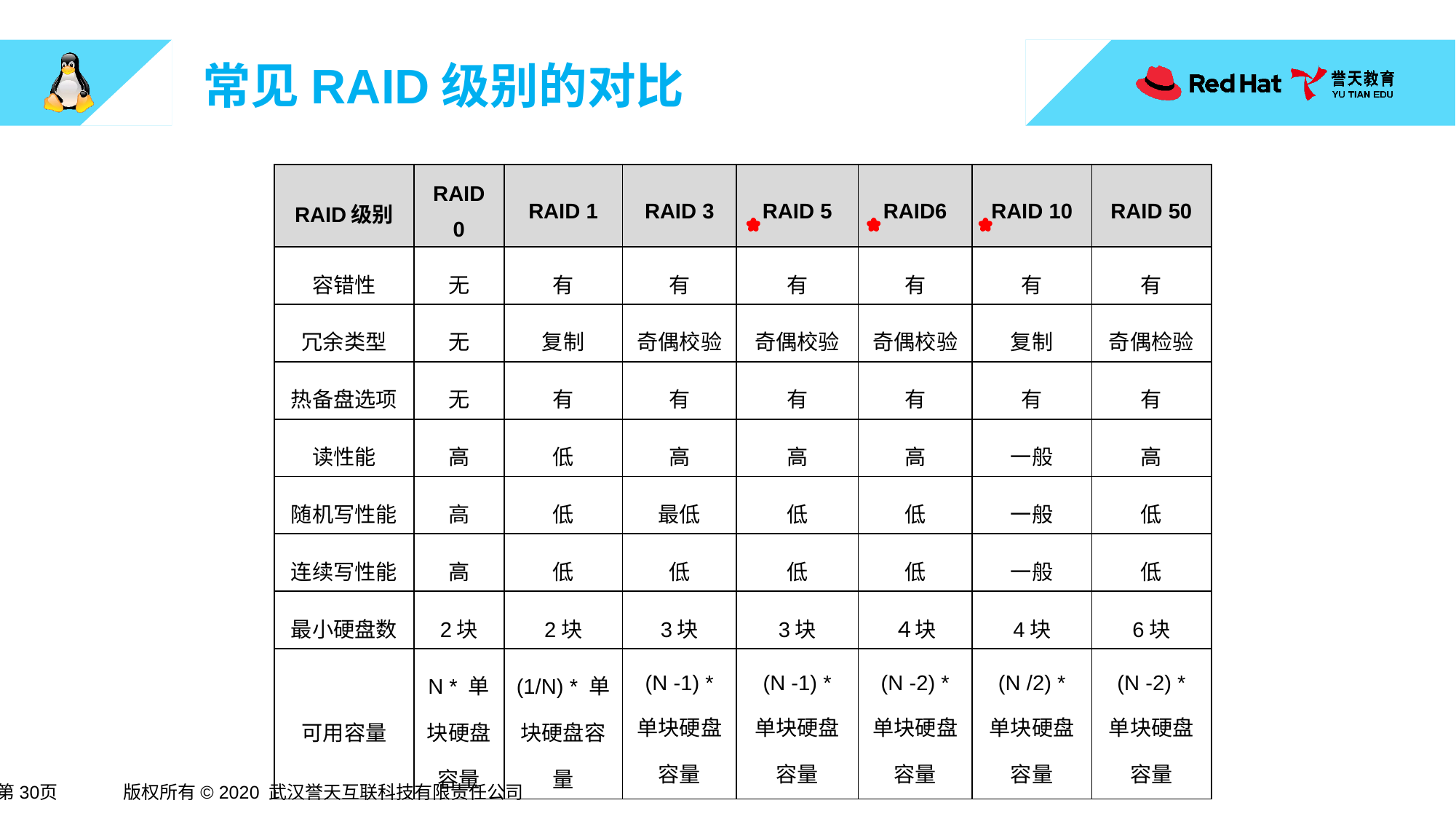

# 常见RAID级别的对比

| RAID级别 | RAID 0 | RAID 1 | RAID 3 | RAID 5 | RAID6 | RAID 10 | RAID 50 |
| --- | --- | --- | --- | --- | --- | --- | --- |
| 容错性 | 无 | 有 | 有 | 有 | 有 | 有 | 有 |
| 冗余类型 | 无 | 复制 | 奇偶校验 | 奇偶校验 | 奇偶校验 | 复制 | 奇偶检验 |
| 热备盘选项 | 无 | 有 | 有 | 有 | 有 | 有 | 有 |
| 读性能 | 高 | 低 | 高 | 高 | 高 | 一般 | 高 |
| 随机写性能 | 高 | 低 | 最低 | 低 | 低 | 一般 | 低 |
| 连续写性能 | 高 | 低 | 低 | 低 | 低 | 一般 | 低 |
| 最小硬盘数 | 2块 | 2块 | 3块 | 3块 | ４块 | 4块 | 6块 |
| 可用容量 | N \* 单块硬盘容量 | (1/N) \* 单块硬盘容量 | (N -1) \* 单块硬盘容量 | (N -1) \* 单块硬盘容量 | (N -2) \* 单块硬盘容量 | (N /2) \* 单块硬盘容量 | (N -2) \* 单块硬盘容量 |